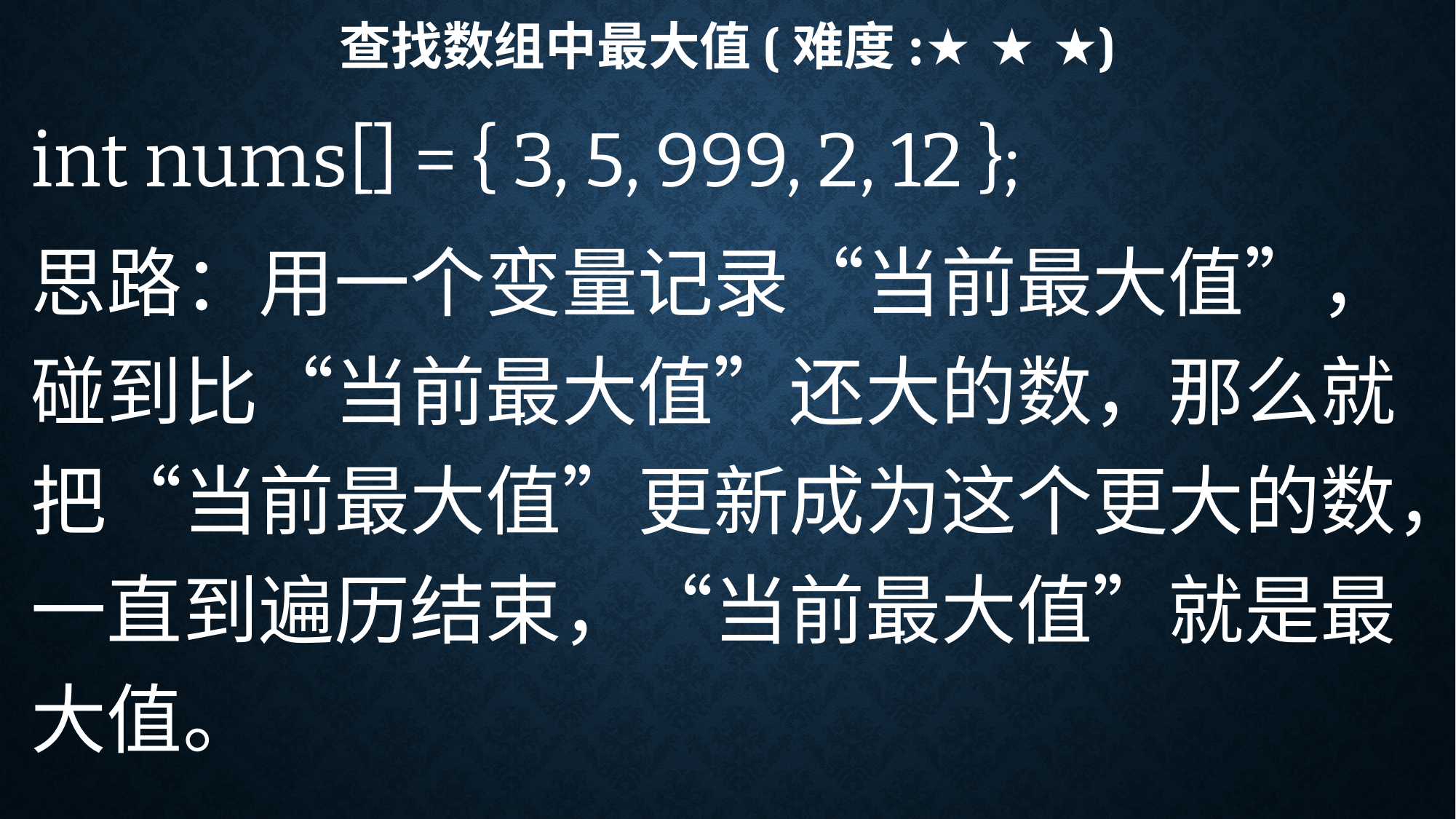

# 查找数组中最大值(难度:★ ★ ★)
int nums[] = { 3, 5, 999, 2, 12 };
思路：用一个变量记录“当前最大值”，碰到比“当前最大值”还大的数，那么就把“当前最大值”更新成为这个更大的数，一直到遍历结束，“当前最大值”就是最大值。